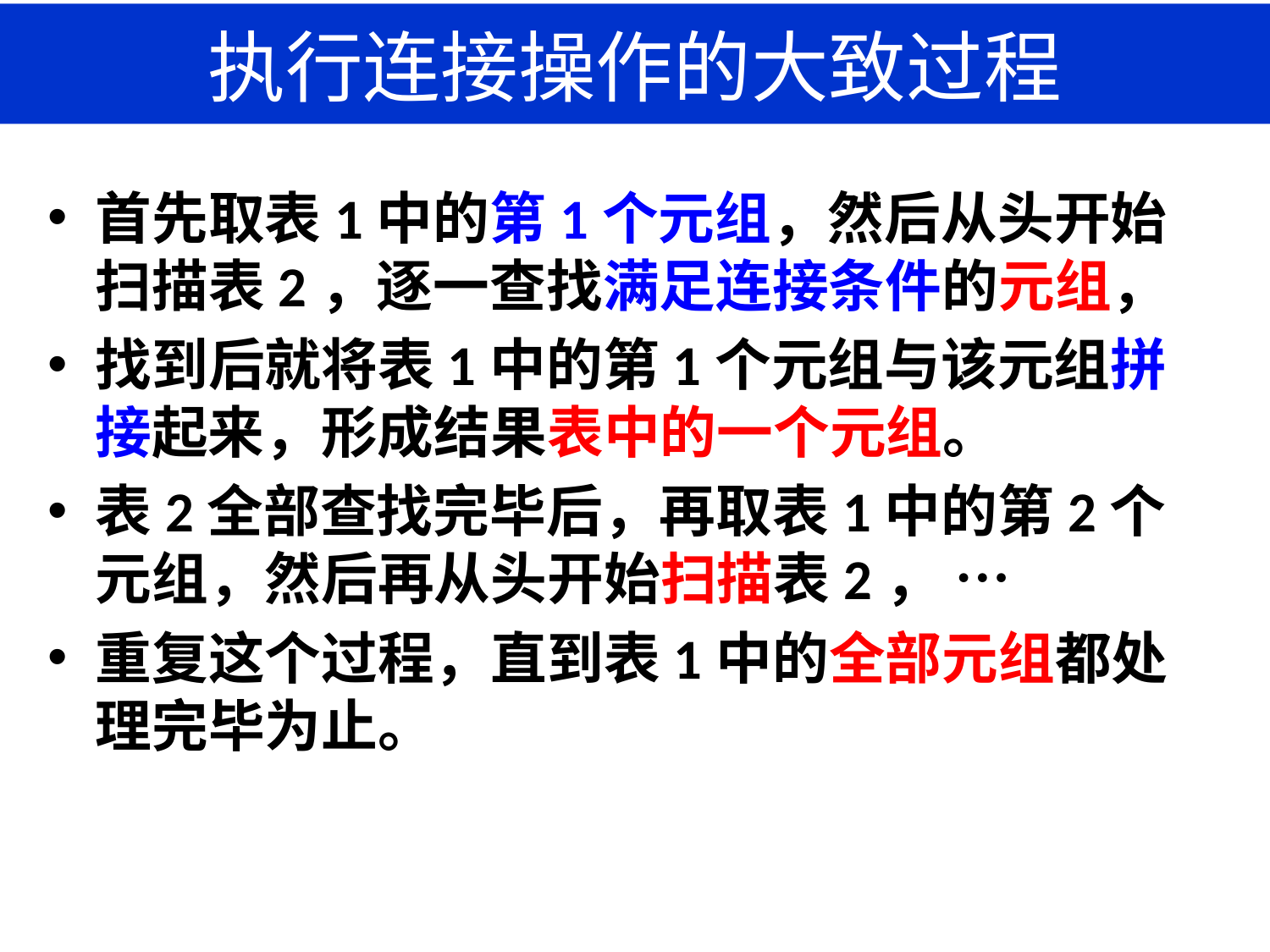

# 执行连接操作的大致过程
首先取表1中的第1个元组，然后从头开始扫描表2，逐一查找满足连接条件的元组，
找到后就将表1中的第1个元组与该元组拼接起来，形成结果表中的一个元组。
表2全部查找完毕后，再取表1中的第2个元组，然后再从头开始扫描表2， …
重复这个过程，直到表1中的全部元组都处理完毕为止。